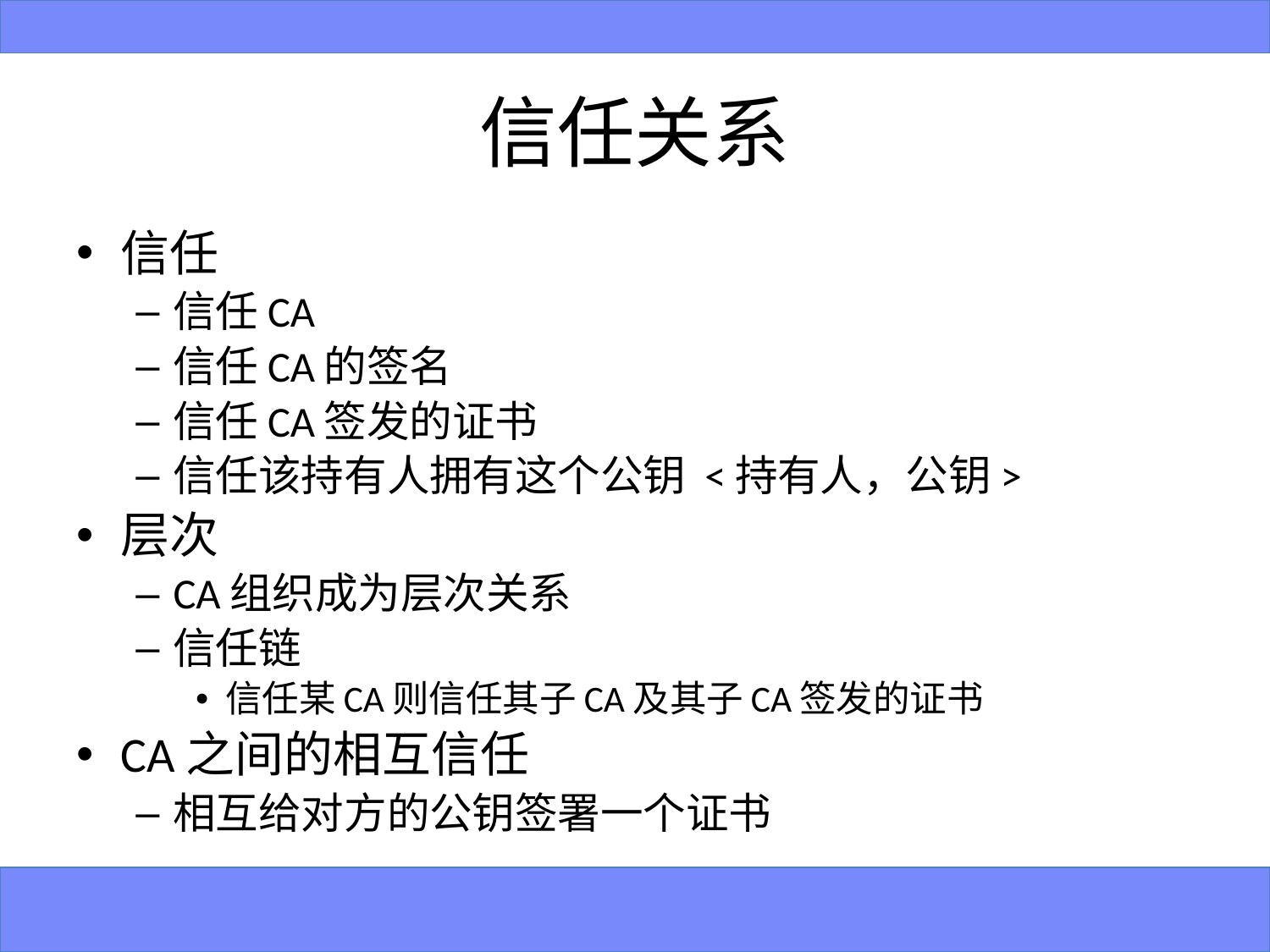

# 信任关系
信任
信任CA
信任CA的签名
信任CA签发的证书
信任该持有人拥有这个公钥 <持有人，公钥>
层次
CA组织成为层次关系
信任链
信任某CA则信任其子CA及其子CA签发的证书
CA之间的相互信任
相互给对方的公钥签署一个证书